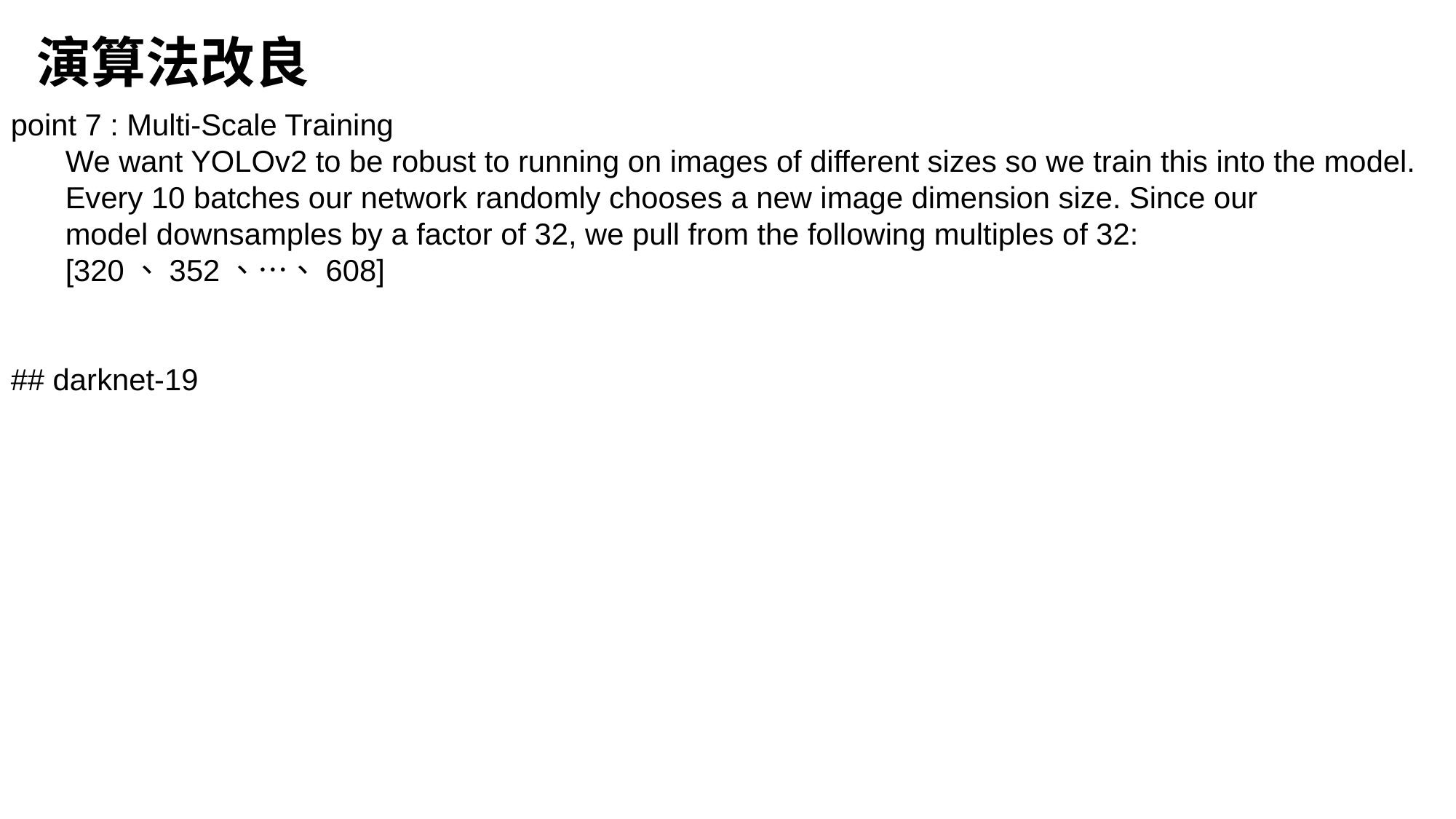

演算法改良
point 7 : Multi-Scale Training
We want YOLOv2 to be robust to running on images of different sizes so we train this into the model.
Every 10 batches our network randomly chooses a new image dimension size. Since our
model downsamples by a factor of 32, we pull from the following multiples of 32:
[320、352、…、608]

## darknet-19